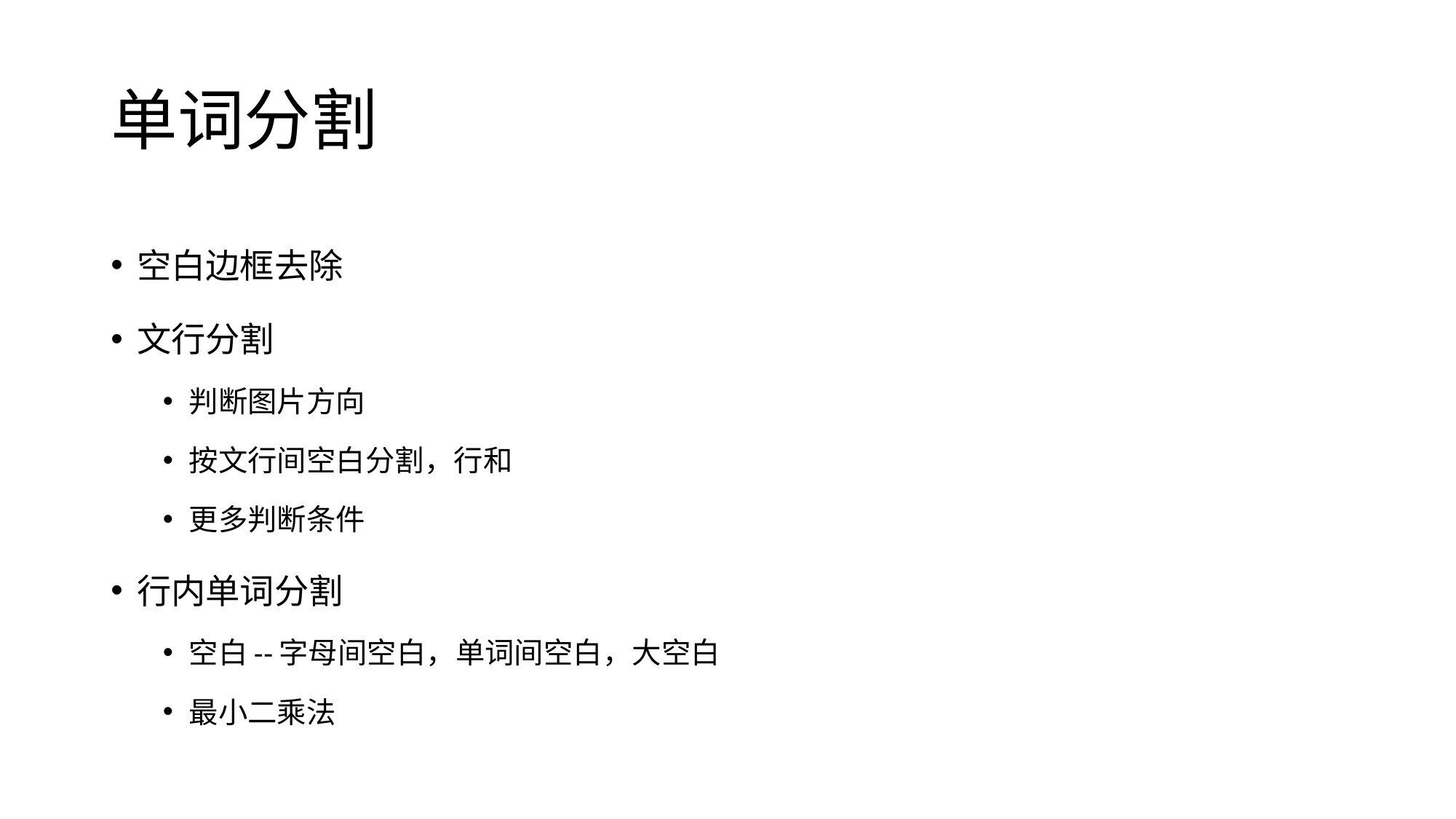

# 单词分割
空白边框去除
文行分割
判断图片方向
按文行间空白分割，行和
更多判断条件
行内单词分割
空白--字母间空白，单词间空白，大空白
最小二乘法